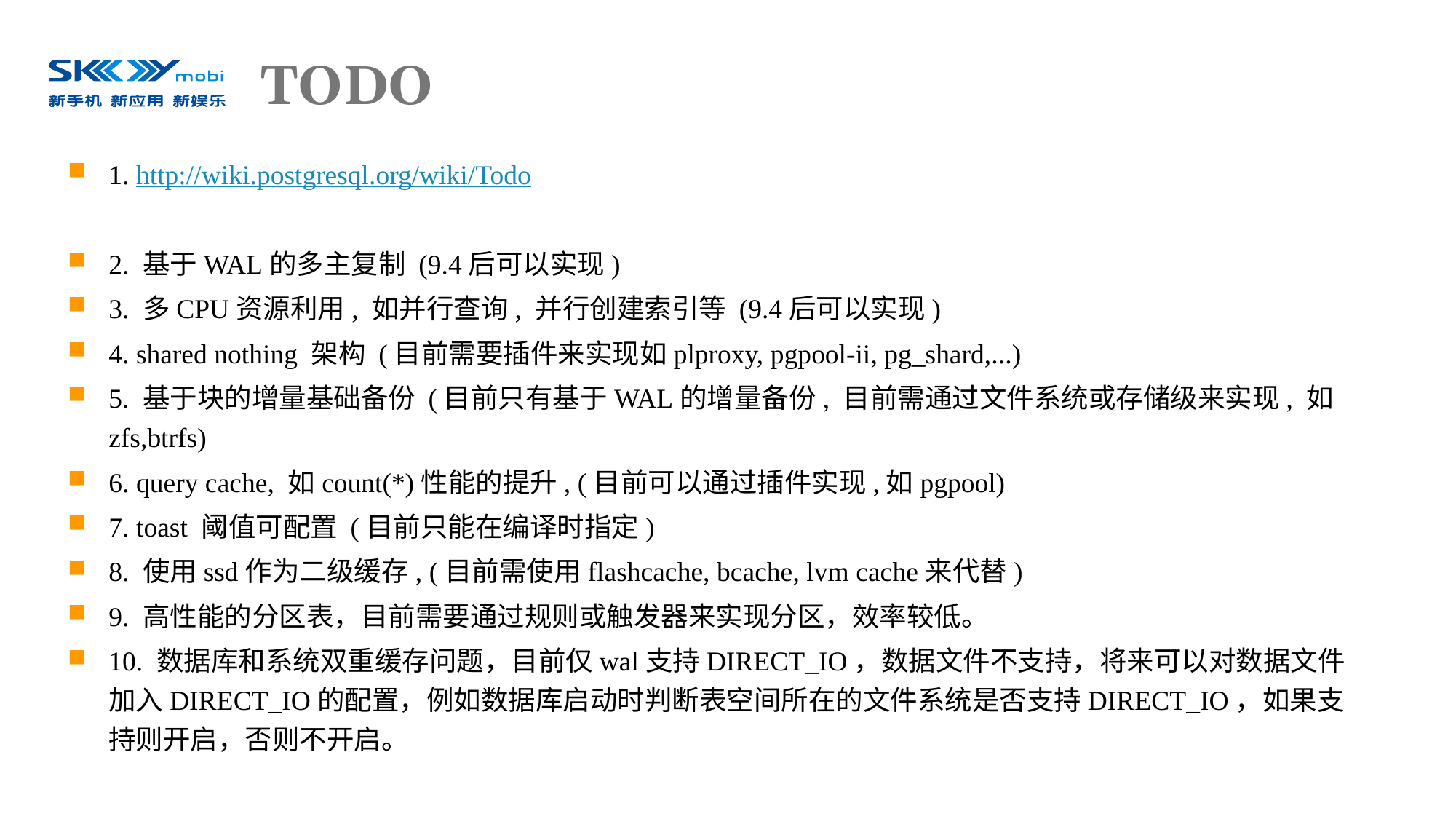

# TODO
1. http://wiki.postgresql.org/wiki/Todo

2. 基于WAL的多主复制 (9.4后可以实现)
3. 多CPU资源利用, 如并行查询, 并行创建索引等 (9.4后可以实现)
4. shared nothing 架构 (目前需要插件来实现如plproxy, pgpool-ii, pg_shard,...)
5. 基于块的增量基础备份 (目前只有基于WAL的增量备份, 目前需通过文件系统或存储级来实现, 如zfs,btrfs)
6. query cache, 如count(*)性能的提升, (目前可以通过插件实现,如pgpool)
7. toast 阈值可配置 (目前只能在编译时指定)
8. 使用ssd作为二级缓存, (目前需使用flashcache, bcache, lvm cache来代替)
9. 高性能的分区表，目前需要通过规则或触发器来实现分区，效率较低。
10. 数据库和系统双重缓存问题，目前仅wal支持DIRECT_IO，数据文件不支持，将来可以对数据文件加入DIRECT_IO的配置，例如数据库启动时判断表空间所在的文件系统是否支持DIRECT_IO，如果支持则开启，否则不开启。